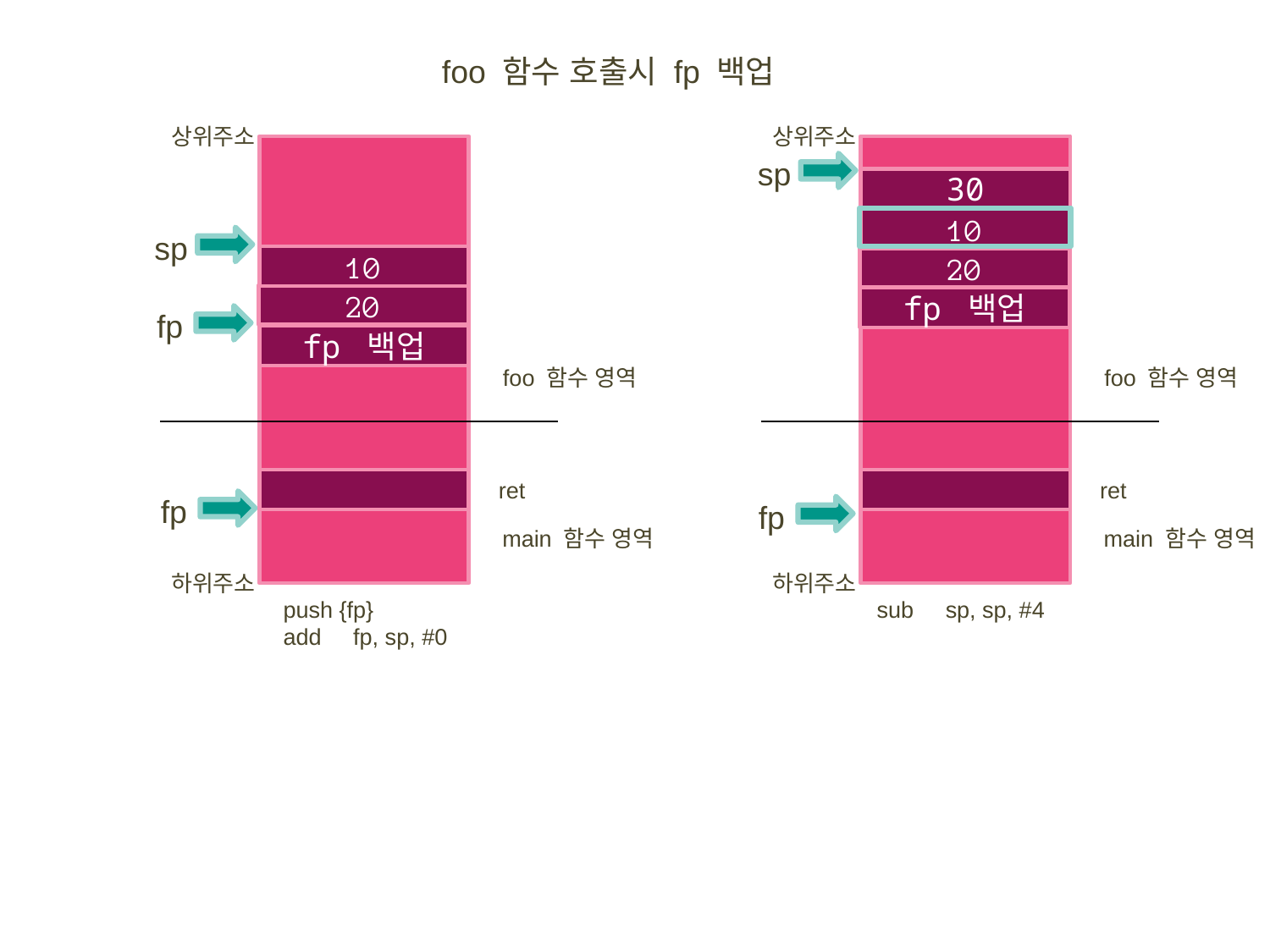

foo 함수 호출시 fp 백업
상위주소
상위주소

sp

30

10
sp

10
20
20
fp 백업
fp

fp 백업
foo 함수 영역
foo 함수 영역
ret
ret

fp

fp

main 함수 영역
main 함수 영역
하위주소
하위주소
sub     sp, sp, #4
push {fp}
add     fp, sp, #0